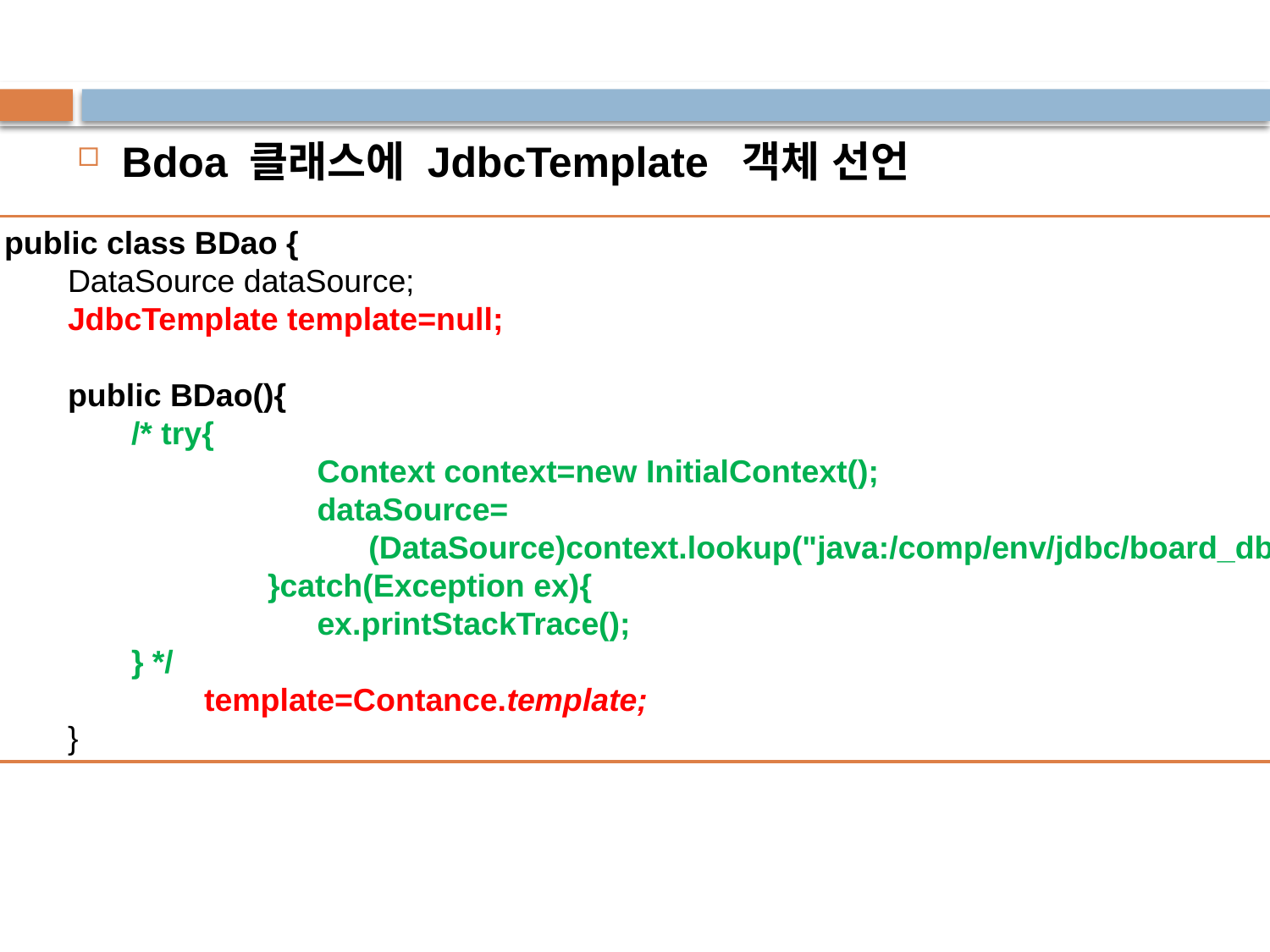

#
Bdoa 클래스에 JdbcTemplate  객체 선언
public class BDao {
DataSource dataSource;
JdbcTemplate template=null;

public BDao(){
/* try{
		Context context=new InitialContext();
		dataSource=
			(DataSource)context.lookup("java:/comp/env/jdbc/board_db");
	}catch(Exception ex){
		ex.printStackTrace();
} */
	template=Contance.template;
}